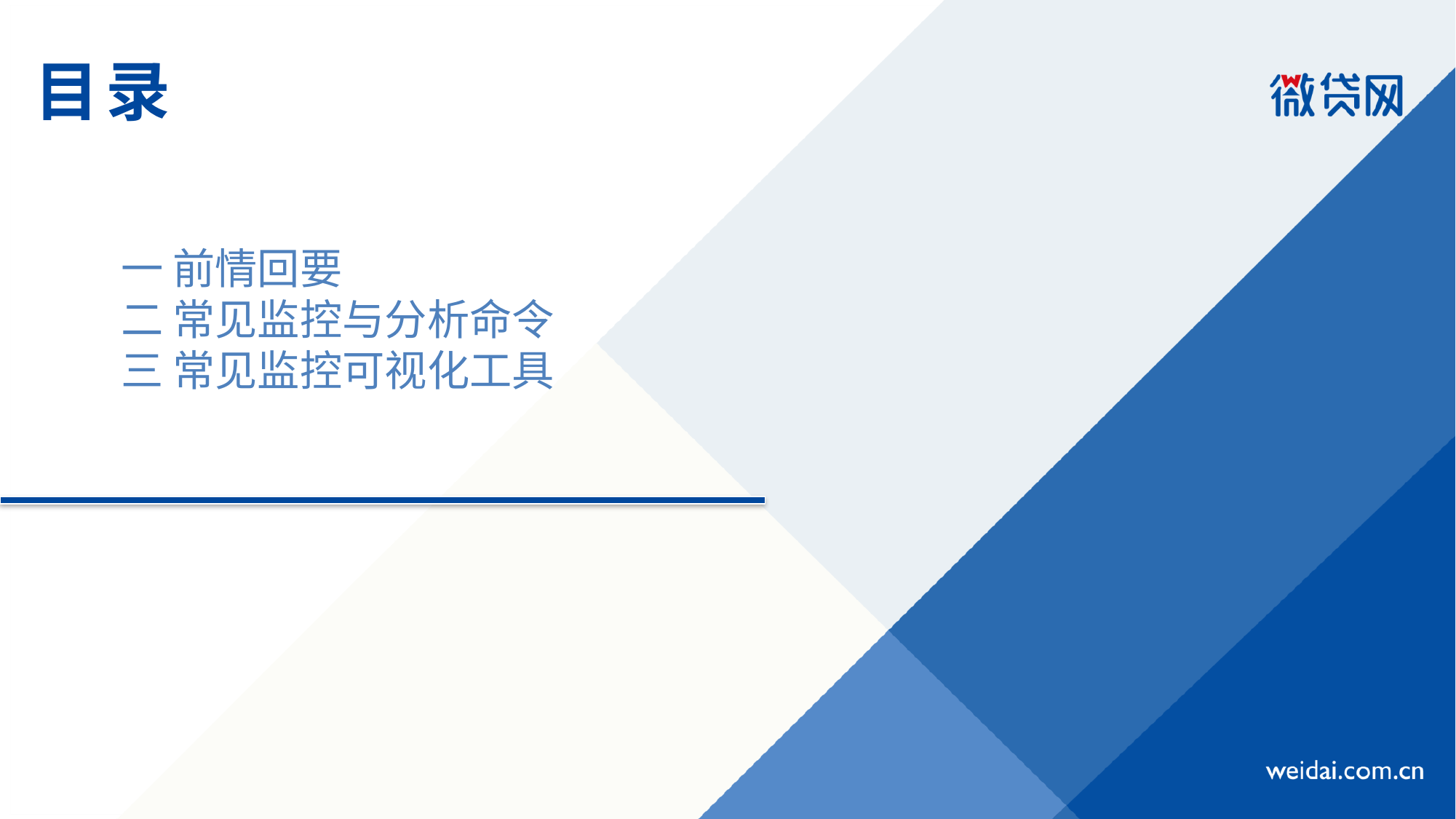

# 目录
一 前情回要
二 常见监控与分析命令
三 常见监控可视化工具